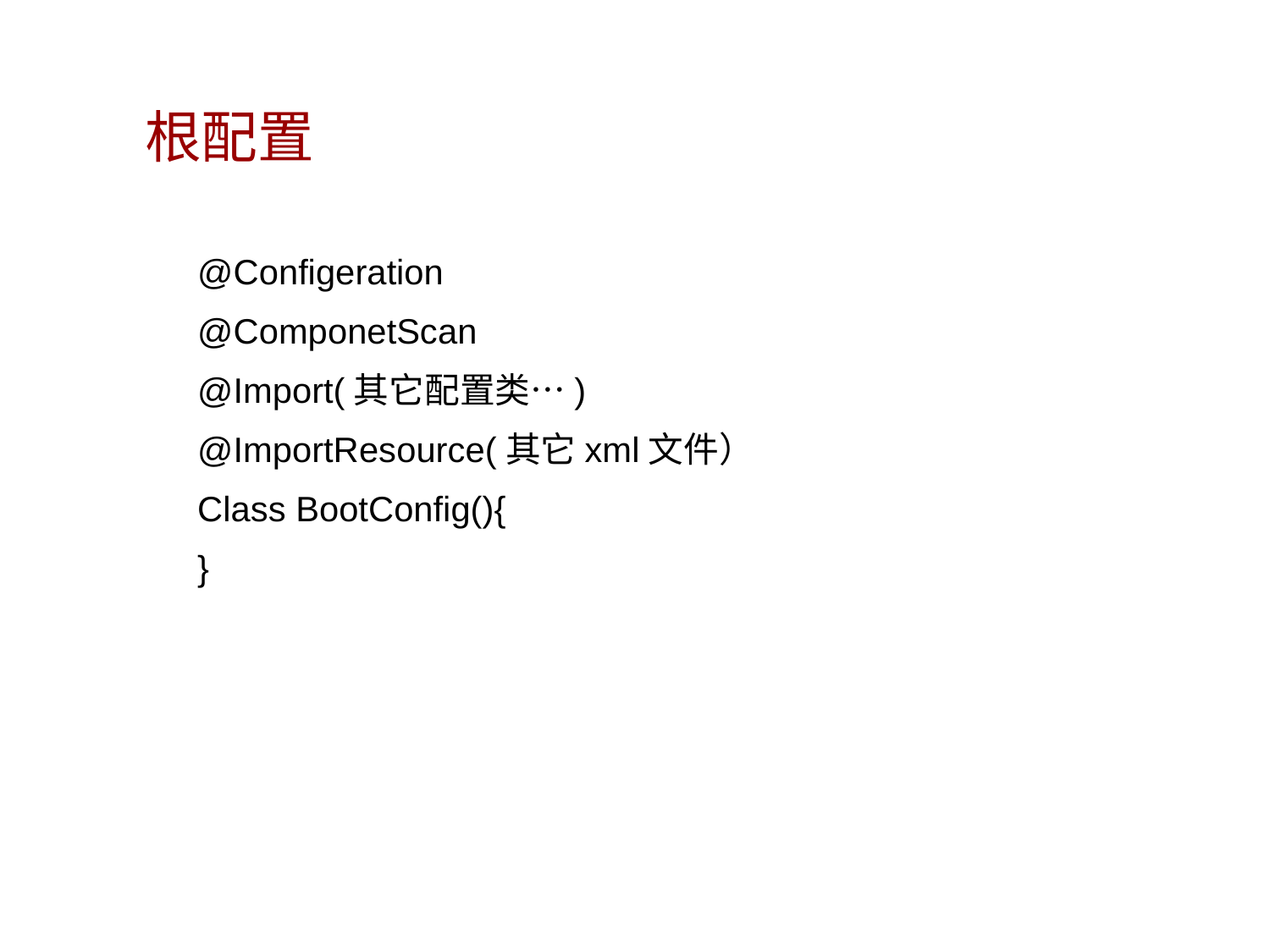

# 根配置
@Configeration
@ComponetScan
@Import(其它配置类…)
@ImportResource(其它xml文件）
Class BootConfig(){
}